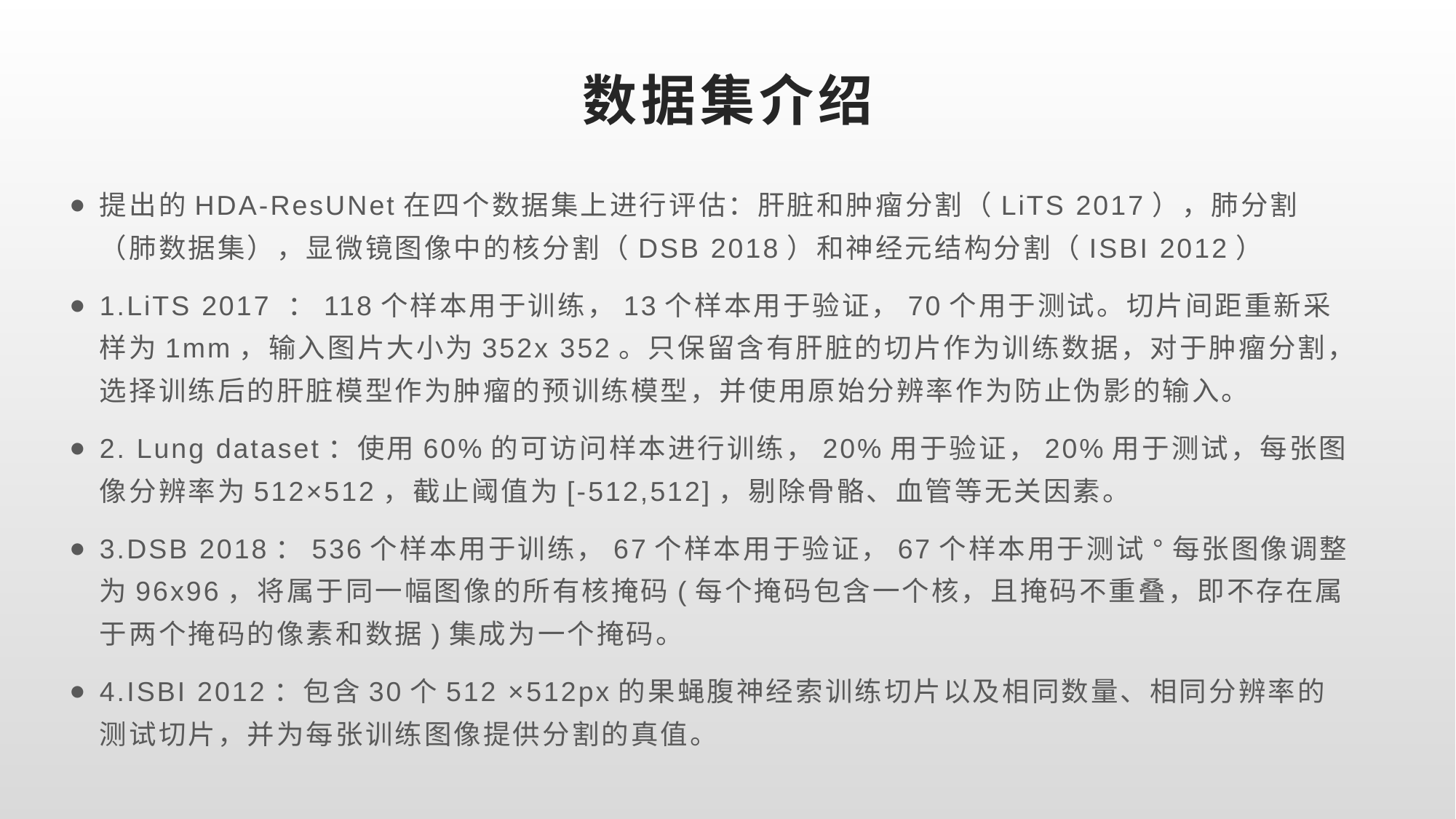

# 数据集介绍
提出的HDA-ResUNet在四个数据集上进行评估：肝脏和肿瘤分割（LiTS 2017），肺分割（肺数据集），显微镜图像中的核分割（DSB 2018）和神经元结构分割（ISBI 2012）
1.LiTS 2017 ：118个样本用于训练，13个样本用于验证，70个用于测试。切片间距重新采样为1mm，输入图片大小为352x 352。只保留含有肝脏的切片作为训练数据，对于肿瘤分割，选择训练后的肝脏模型作为肿瘤的预训练模型，并使用原始分辨率作为防止伪影的输入。
2. Lung dataset：使用60%的可访问样本进行训练，20%用于验证，20%用于测试，每张图像分辨率为512×512，截止阈值为[-512,512]，剔除骨骼、血管等无关因素。
3.DSB 2018：536个样本用于训练，67个样本用于验证，67个样本用于测试°每张图像调整为96x96，将属于同一幅图像的所有核掩码(每个掩码包含一个核，且掩码不重叠，即不存在属于两个掩码的像素和数据)集成为一个掩码。
4.ISBI 2012：包含30个512 ×512px的果蝇腹神经索训练切片以及相同数量、相同分辨率的测试切片，并为每张训练图像提供分割的真值。